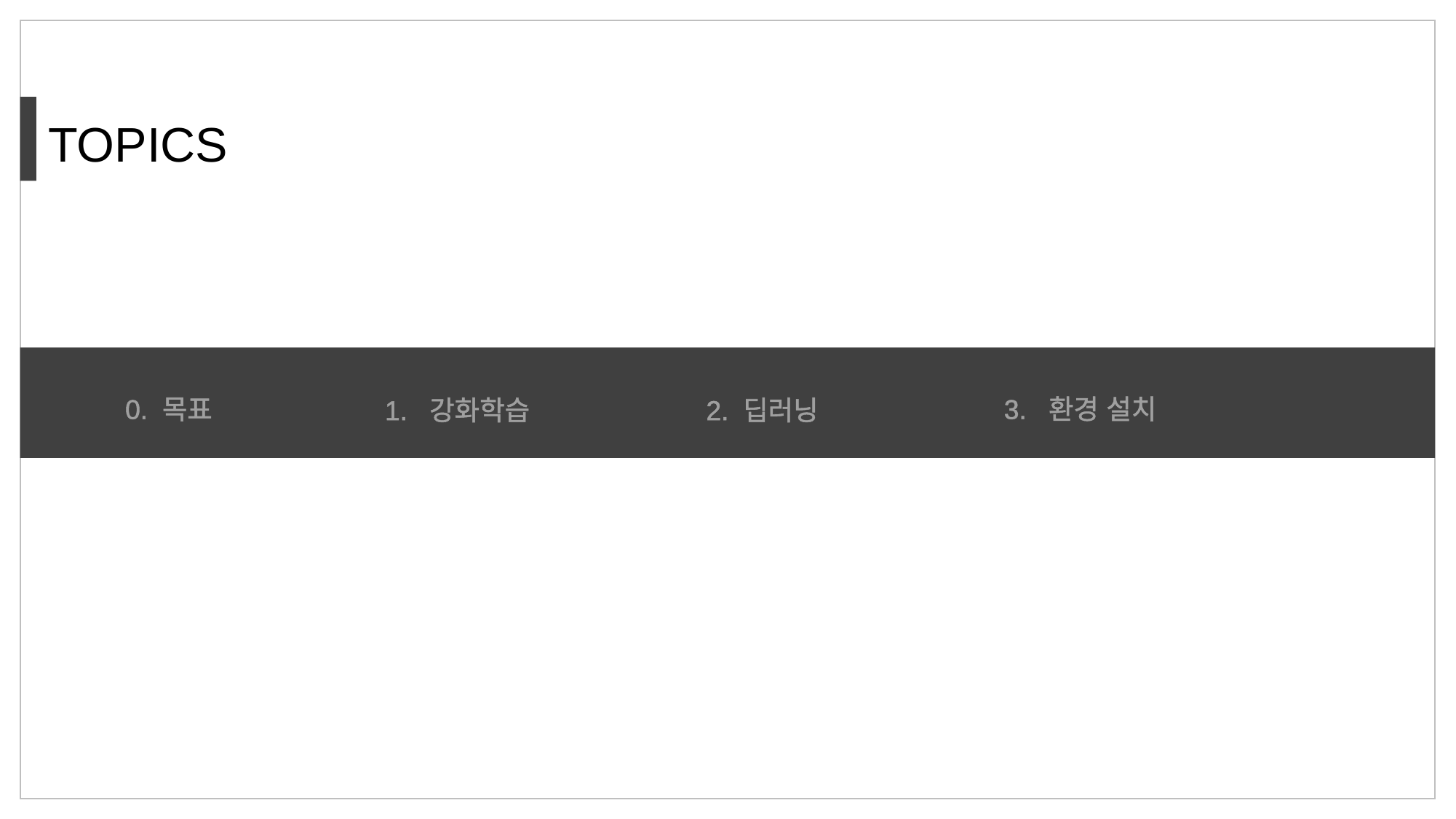

TOPICS

0. 목표
3.  환경 설치
1.  강화학습
2. 딥러닝